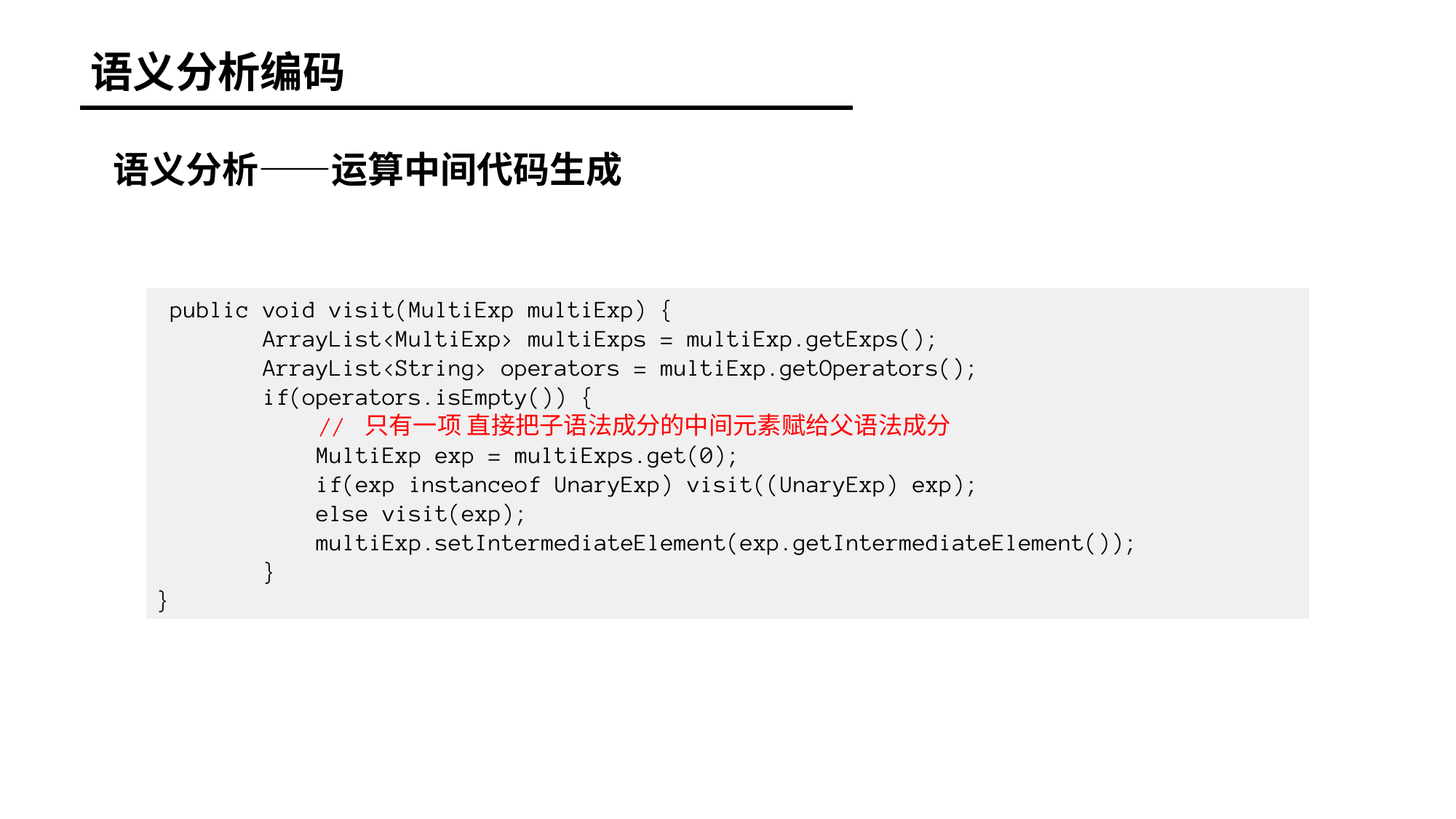

语义分析编码
语义分析——运算中间代码生成
 public void visit(MultiExp multiExp) {
        ArrayList<MultiExp> multiExps = multiExp.getExps();
        ArrayList<String> operators = multiExp.getOperators();
        if(operators.isEmpty()) {
	    // 只有一项 直接把子语法成分的中间元素赋给父语法成分
            MultiExp exp = multiExps.get(0);
            if(exp instanceof UnaryExp) visit((UnaryExp) exp);
            else visit(exp);
            multiExp.setIntermediateElement(exp.getIntermediateElement());
        }
}